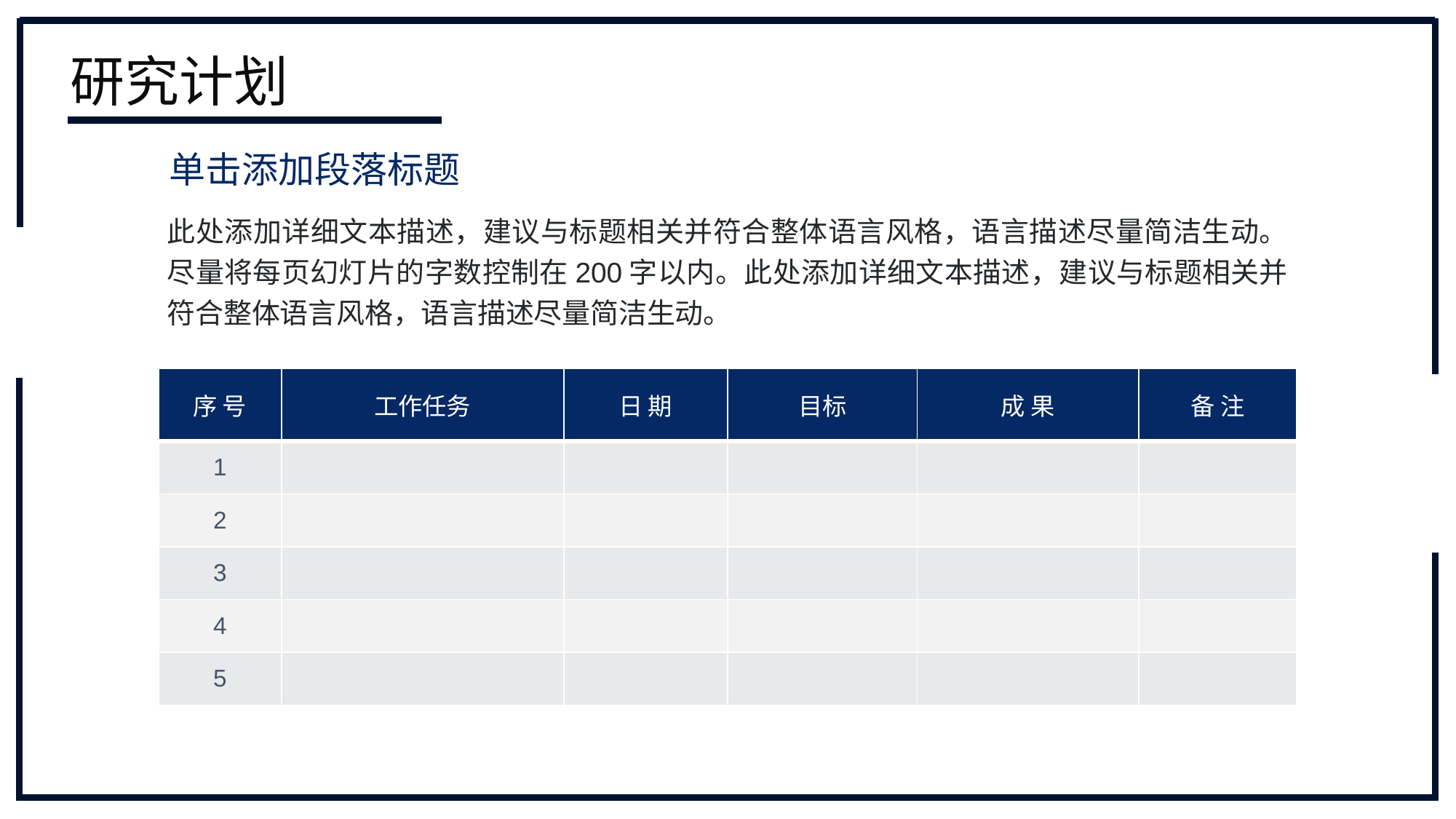

研究计划
单击添加段落标题
此处添加详细文本描述，建议与标题相关并符合整体语言风格，语言描述尽量简洁生动。尽量将每页幻灯片的字数控制在200字以内。此处添加详细文本描述，建议与标题相关并符合整体语言风格，语言描述尽量简洁生动。
| 序 号 | 工作任务 | 日 期 | 目标 | 成 果 | 备 注 |
| --- | --- | --- | --- | --- | --- |
| 1 |  |  |  |  |  |
| 2 |  |  |  |  |  |
| 3 |  |  |  |  |  |
| 4 |  |  |  |  |  |
| 5 |  |  |  |  |  |